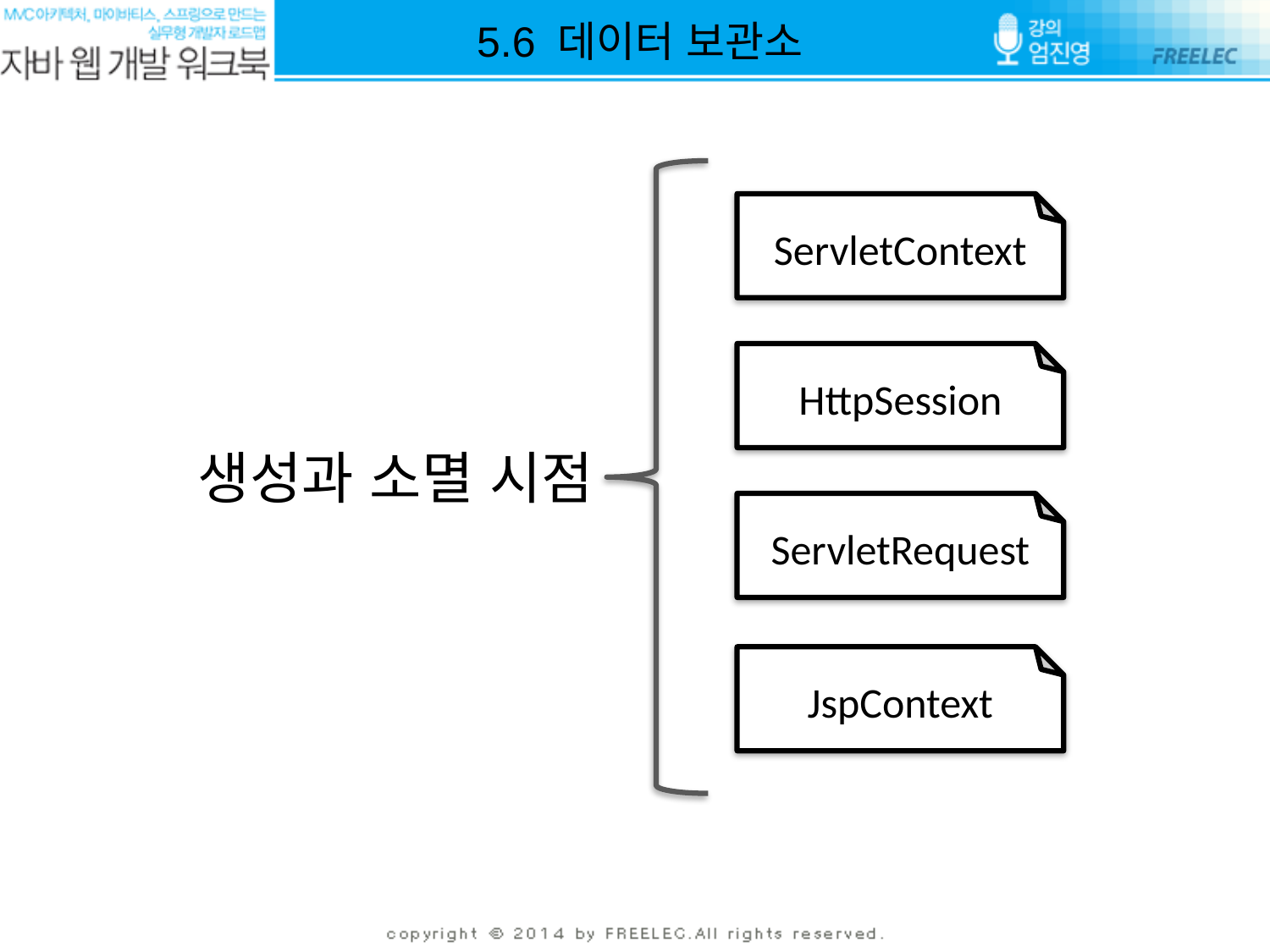

5.6 데이터 보관소

ServletContext

HttpSession
# 생성과 소멸 시점

ServletRequest

JspContext